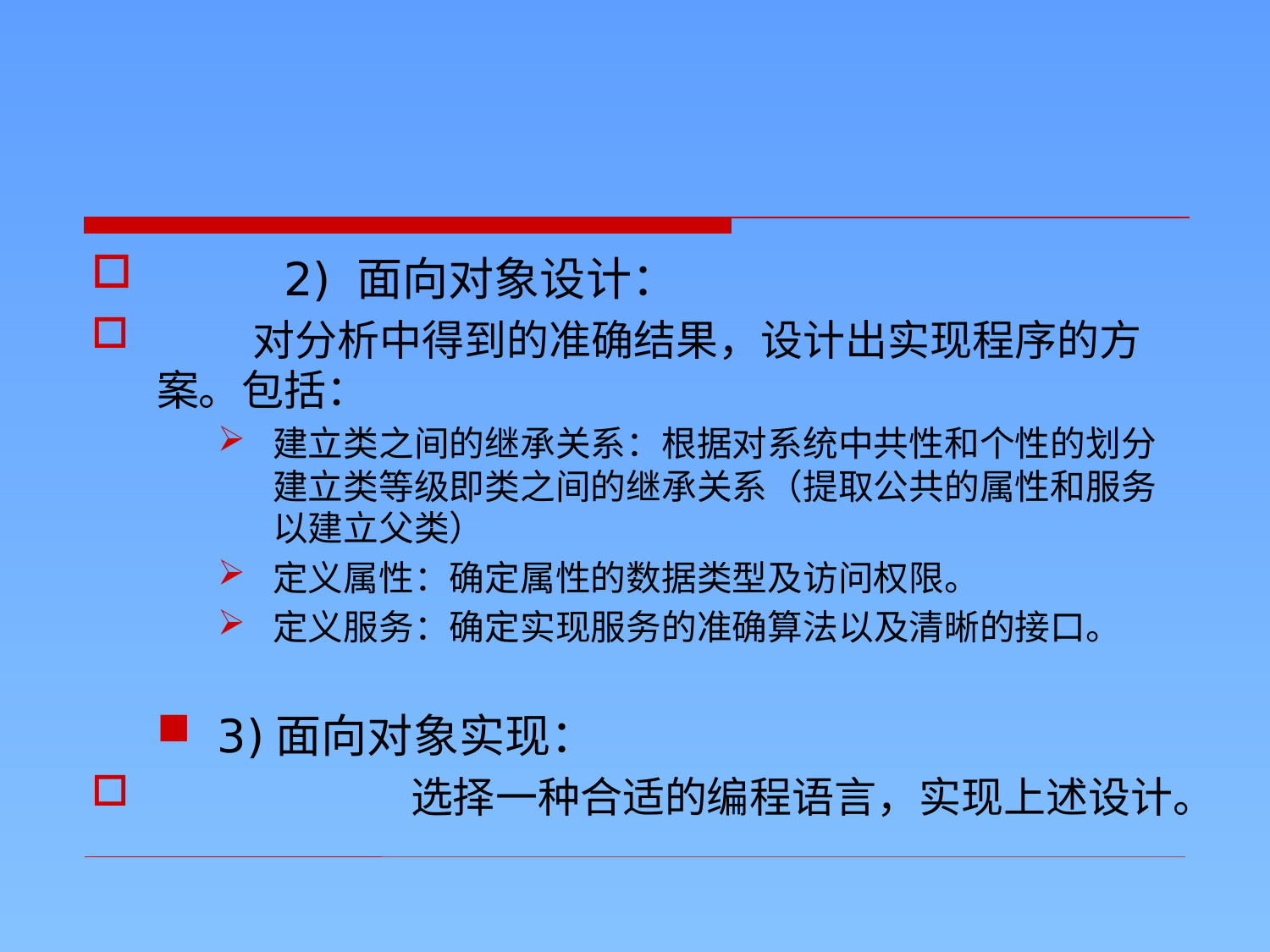

2) 面向对象设计：
         对分析中得到的准确结果，设计出实现程序的方案。包括：
建立类之间的继承关系：根据对系统中共性和个性的划分建立类等级即类之间的继承关系（提取公共的属性和服务以建立父类）
定义属性：确定属性的数据类型及访问权限。
定义服务：确定实现服务的准确算法以及清晰的接口。

3)面向对象实现：
		选择一种合适的编程语言，实现上述设计。